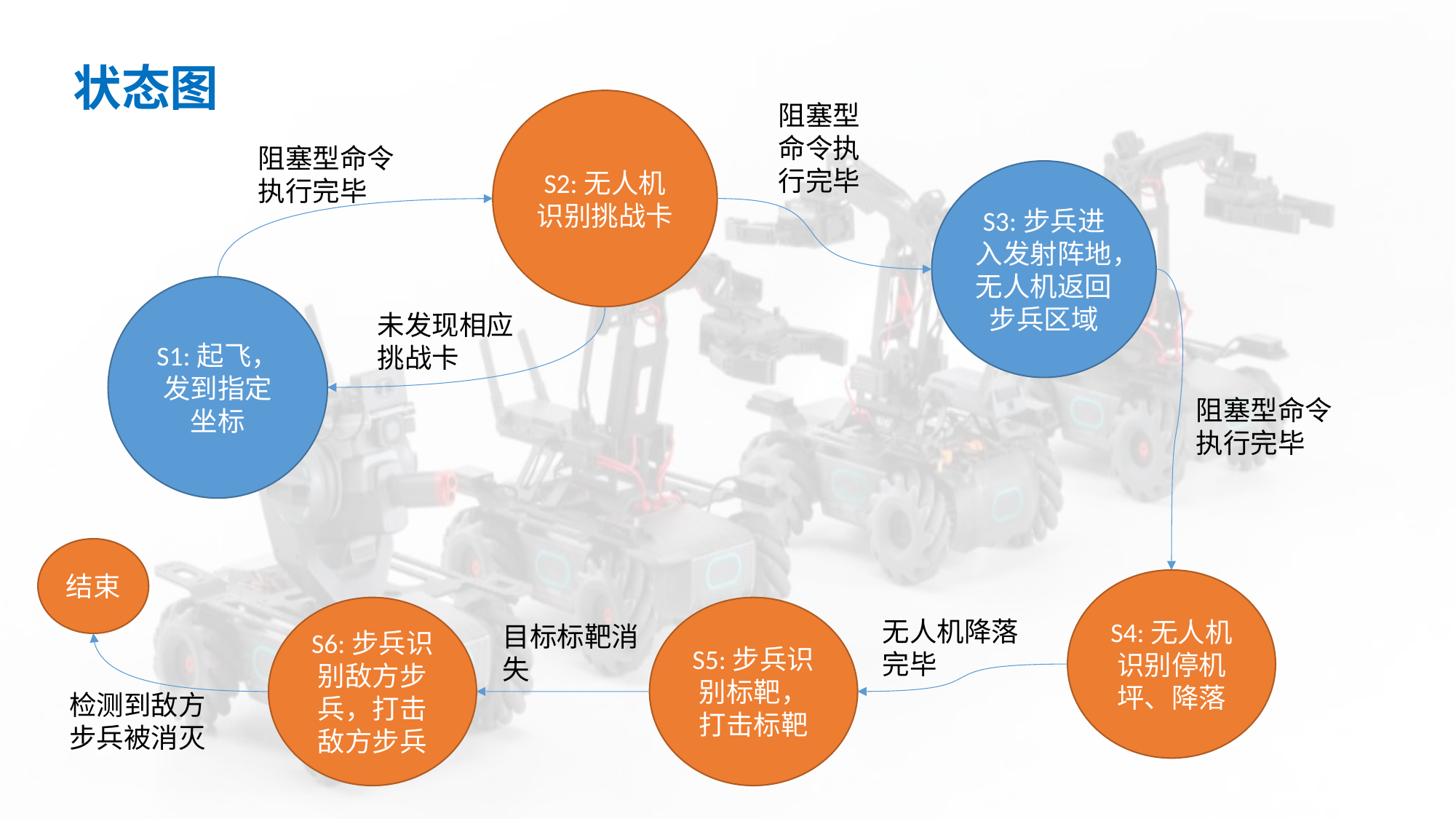

# 状态图
S2:无人机识别挑战卡
阻塞型命令执行完毕
阻塞型命令执行完毕
S3:步兵进入发射阵地，无人机返回步兵区域
S1:起飞，发到指定坐标
未发现相应挑战卡
阻塞型命令执行完毕
结束
S4:无人机识别停机坪、降落
S5:步兵识别标靶，打击标靶
S6:步兵识别敌方步兵，打击敌方步兵
无人机降落完毕
目标标靶消失
检测到敌方步兵被消灭